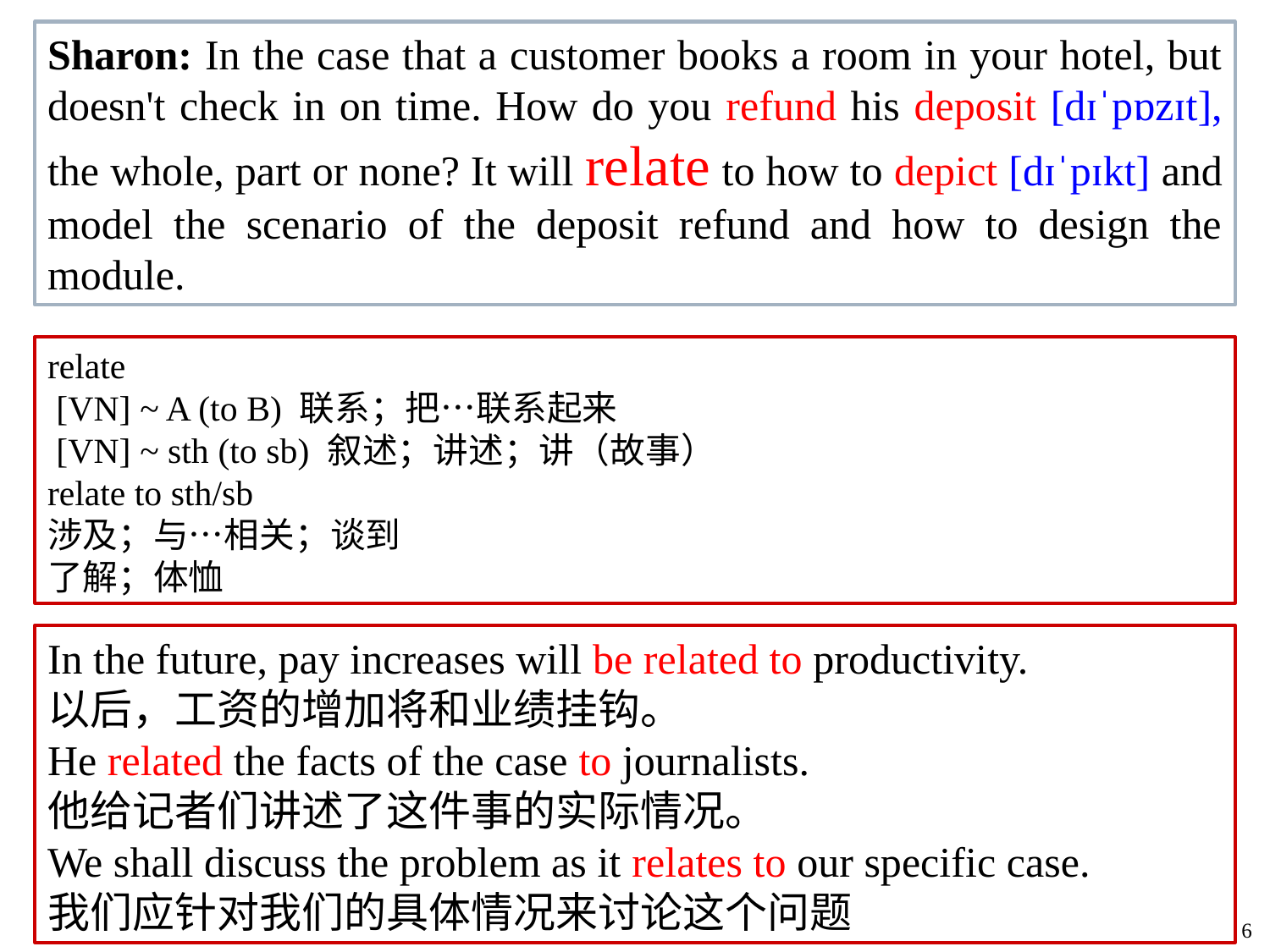

Sharon: In the case that a customer books a room in your hotel, but doesn't check in on time. How do you refund his deposit [dɪˈpɒzɪt], the whole, part or none? It will relate to how to depict [dɪˈpɪkt] and model the scenario of the deposit refund and how to design the module.
relate
 [VN] ~ A (to B) 联系；把…联系起来
 [VN] ~ sth (to sb) 叙述；讲述；讲（故事）
relate to sth/sb
涉及；与…相关；谈到
了解；体恤
In the future, pay increases will be related to productivity.
以后，工资的增加将和业绩挂钩。
He related the facts of the case to journalists.
他给记者们讲述了这件事的实际情况。
We shall discuss the problem as it relates to our specific case.
我们应针对我们的具体情况来讨论这个问题
6